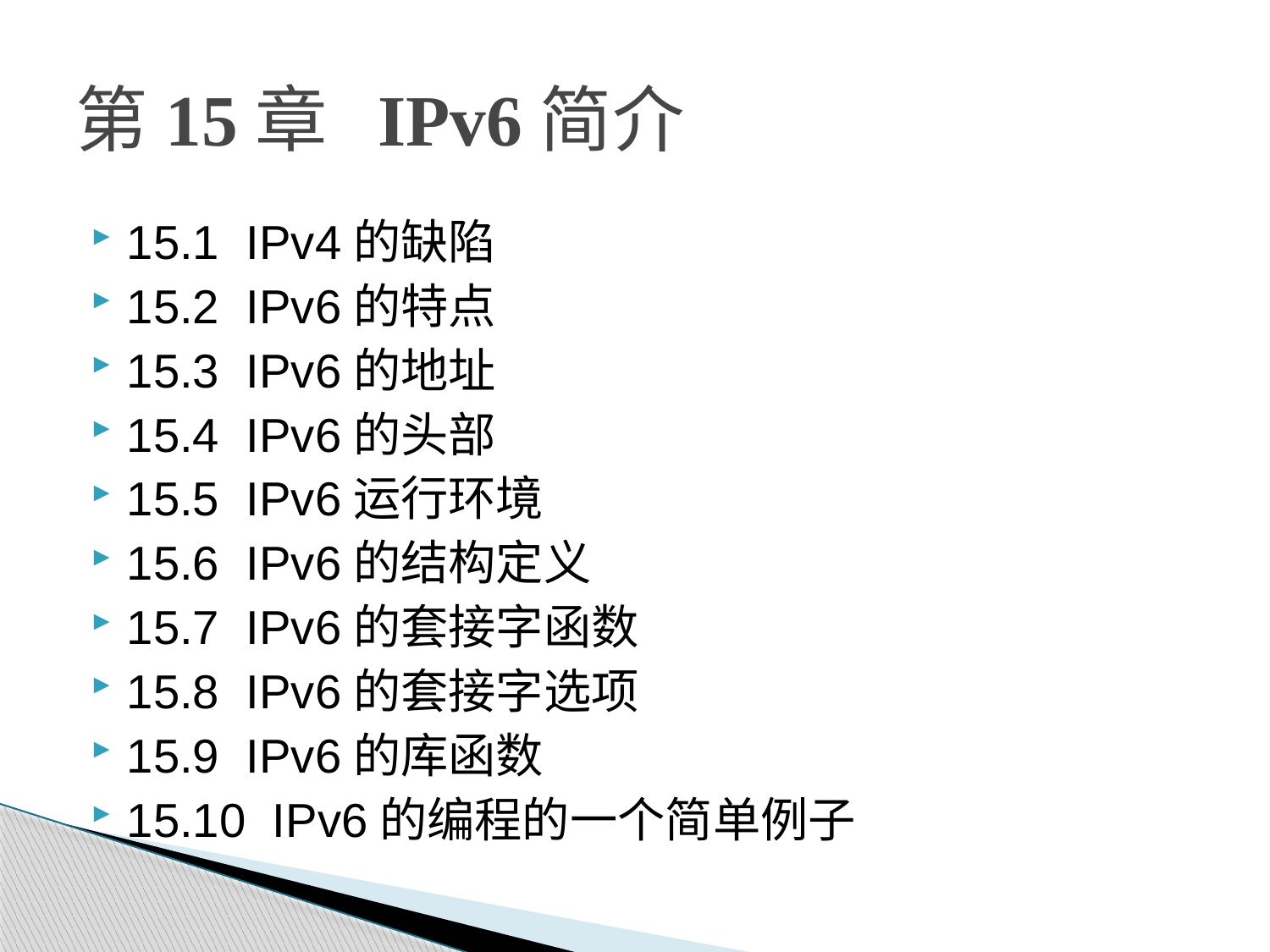

# 第15章  IPv6简介
15.1  IPv4的缺陷
15.2  IPv6的特点
15.3  IPv6的地址
15.4  IPv6的头部
15.5  IPv6运行环境
15.6  IPv6的结构定义
15.7  IPv6的套接字函数
15.8  IPv6的套接字选项
15.9  IPv6的库函数
15.10  IPv6的编程的一个简单例子